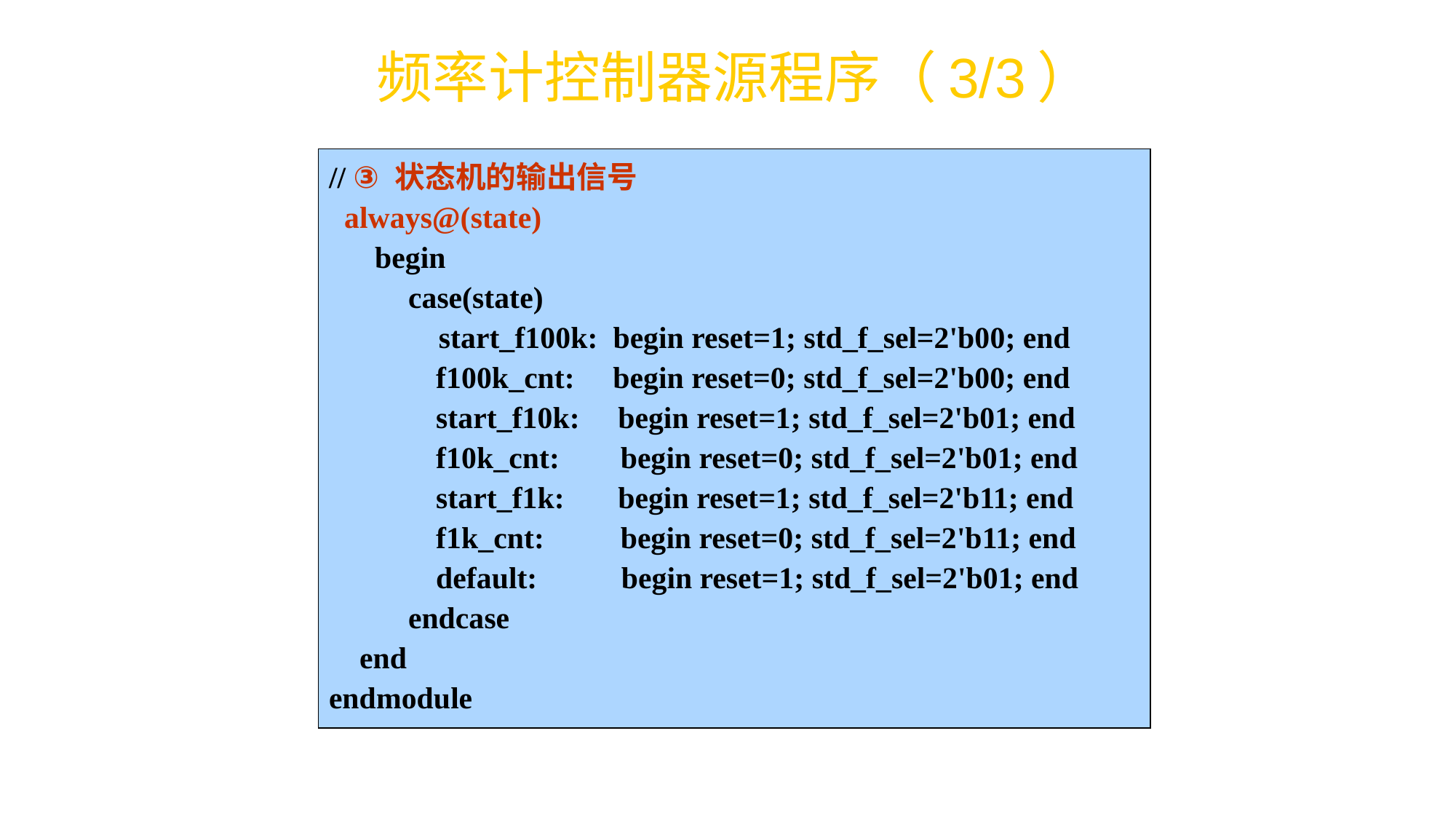

频率计控制器源程序（3/3）
// ③ 状态机的输出信号
  always@(state)
      begin
	     case(state)
	         start_f100k:  begin reset=1; std_f_sel=2'b00; end
              f100k_cnt:     begin reset=0; std_f_sel=2'b00; end
              start_f10k:     begin reset=1; std_f_sel=2'b01; end
              f10k_cnt:        begin reset=0; std_f_sel=2'b01; end
              start_f1k:       begin reset=1; std_f_sel=2'b11; end
              f1k_cnt:          begin reset=0; std_f_sel=2'b11; end
              default:           begin reset=1; std_f_sel=2'b01; end
	     endcase
    end
endmodule